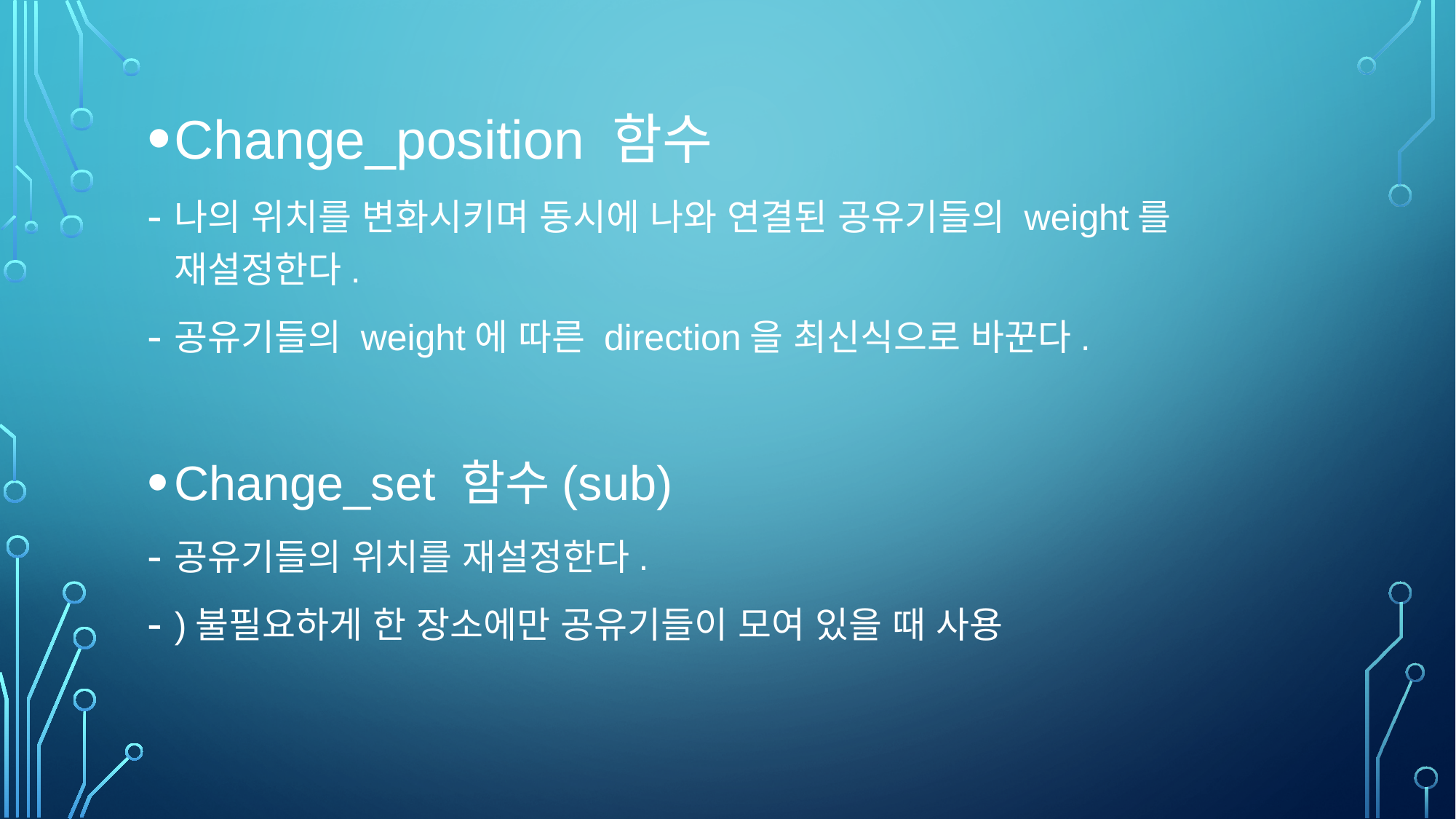

Change_position 함수
나의 위치를 변화시키며 동시에 나와 연결된 공유기들의 weight를 재설정한다.
공유기들의 weight에 따른 direction을 최신식으로 바꾼다.

Change_set 함수(sub)
공유기들의 위치를 재설정한다.
)불필요하게 한 장소에만 공유기들이 모여 있을 때 사용